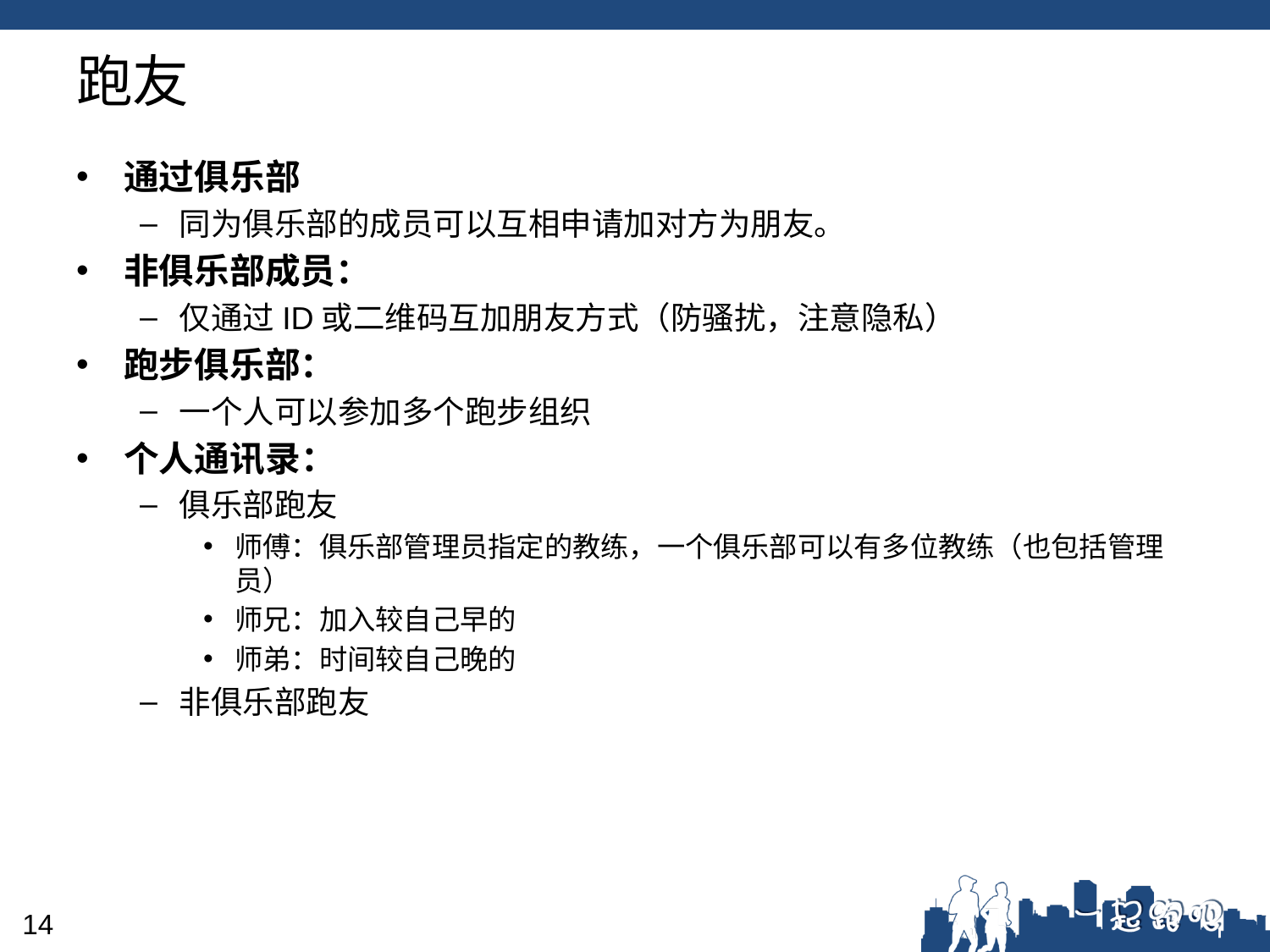

# 跑友
通过俱乐部
同为俱乐部的成员可以互相申请加对方为朋友。
非俱乐部成员：
仅通过ID或二维码互加朋友方式（防骚扰，注意隐私）
跑步俱乐部：
一个人可以参加多个跑步组织
个人通讯录：
俱乐部跑友
师傅：俱乐部管理员指定的教练，一个俱乐部可以有多位教练（也包括管理员）
师兄：加入较自己早的
师弟：时间较自己晚的
非俱乐部跑友